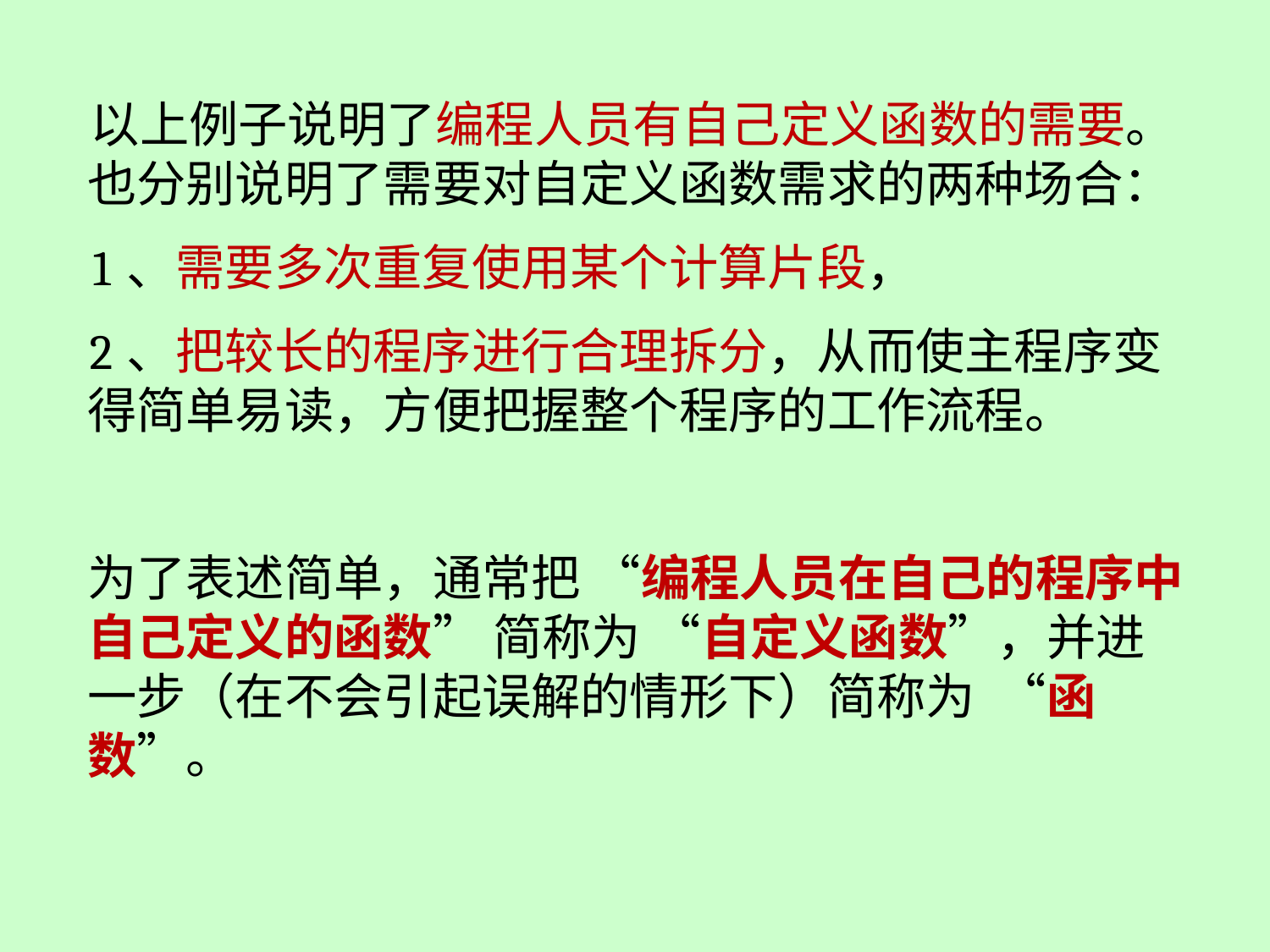

以上例子说明了编程人员有自己定义函数的需要。也分别说明了需要对自定义函数需求的两种场合：
1、需要多次重复使用某个计算片段，
2、把较长的程序进行合理拆分，从而使主程序变得简单易读，方便把握整个程序的工作流程。

为了表述简单，通常把 “编程人员在自己的程序中自己定义的函数” 简称为 “自定义函数”，并进一步（在不会引起误解的情形下）简称为  “函数”。
10